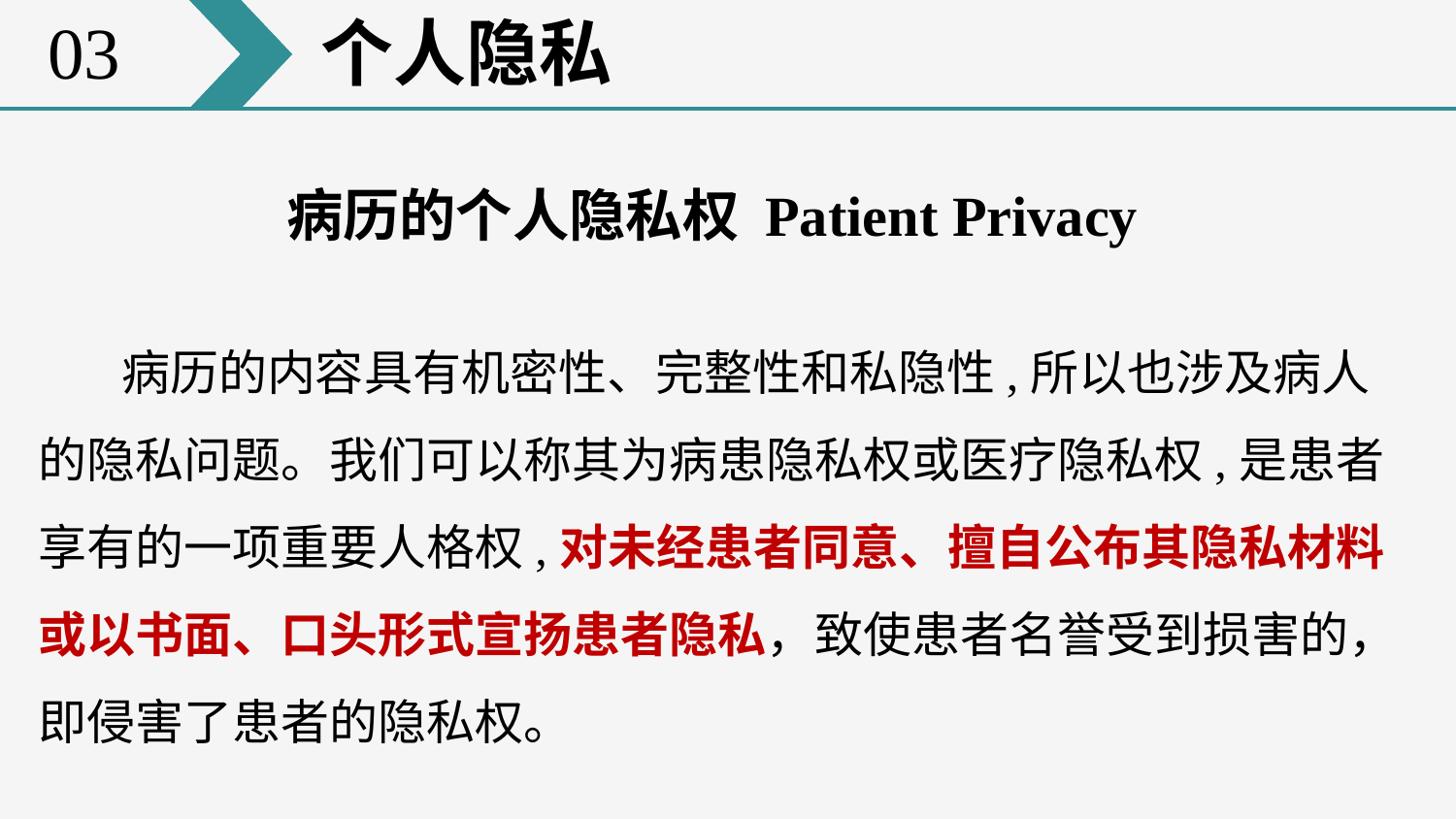

03
个人隐私
      病历的个人隐私权 Patient Privacy
         病历的内容具有机密性、完整性和私隐性,所以也涉及病人的隐私问题。我们可以称其为病患隐私权或医疗隐私权,是患者享有的一项重要人格权,对未经患者同意、擅自公布其隐私材料或以书面、口头形式宣扬患者隐私，致使患者名誉受到损害的，即侵害了患者的隐私权。